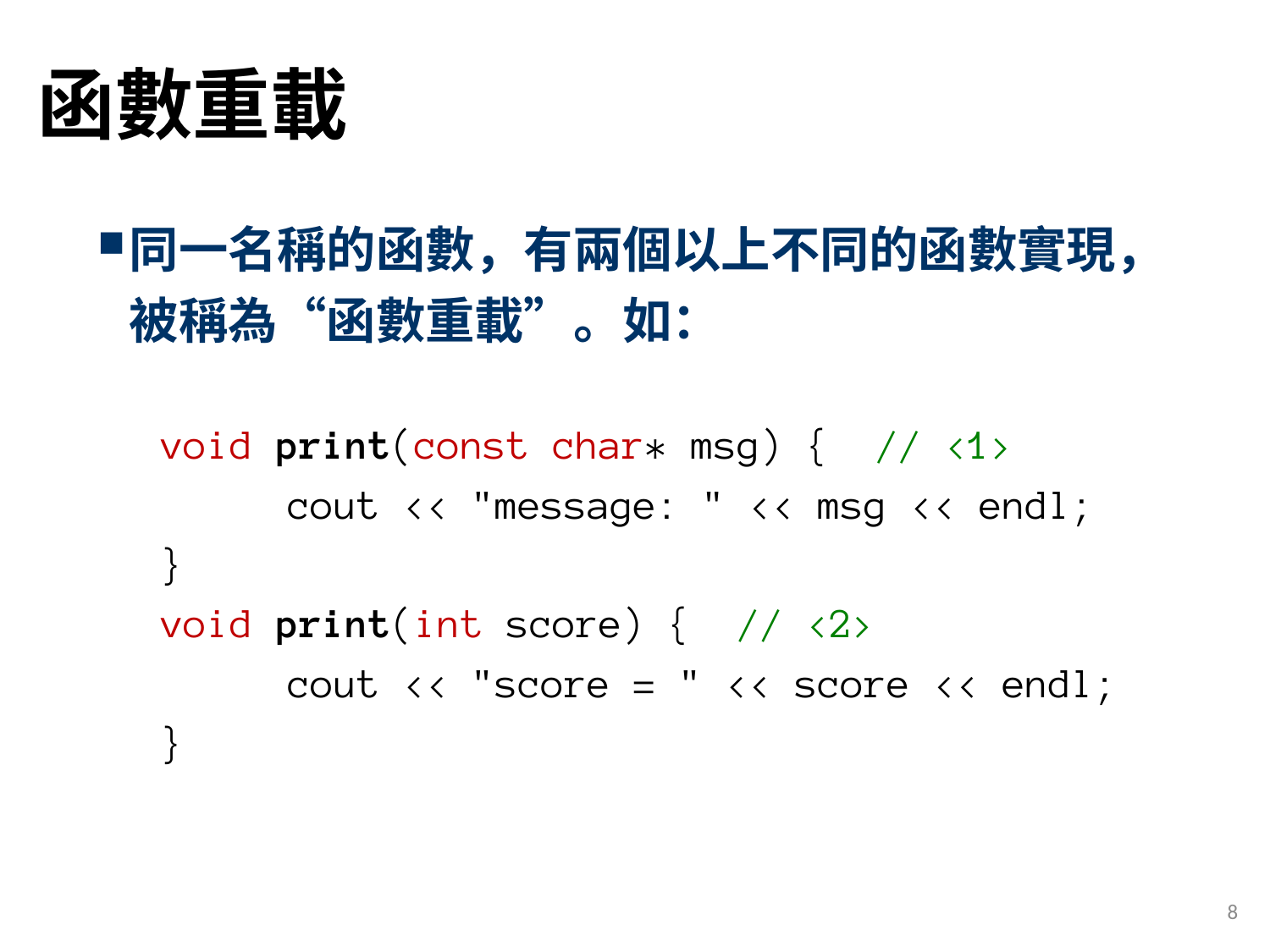

# 函數重載
同一名稱的函數，有兩個以上不同的函數實現，被稱為“函數重載”。如：

void print(const char* msg) {  // <1>
	cout << "message: " << msg << endl;
}
void print(int score) {  // <2>
	cout << "score = " << score << endl;
}
8